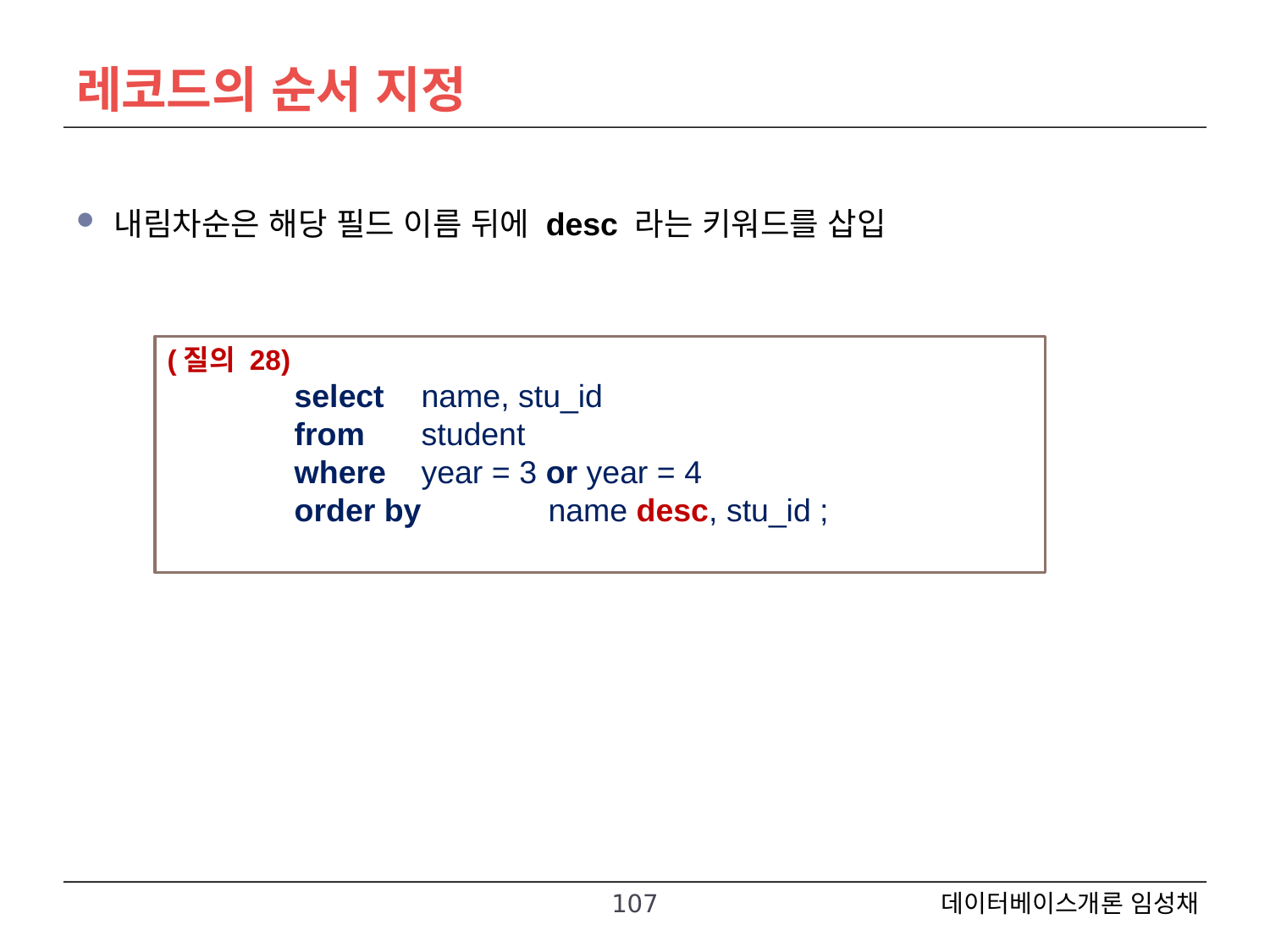

# 레코드의 순서 지정
내림차순은 해당 필드 이름 뒤에 desc 라는 키워드를 삽입
(질의 28)
	select 	name, stu_id
	from 	student
	where 	year = 3 or year = 4
	order by 	name desc, stu_id ;

107
데이터베이스개론 임성채